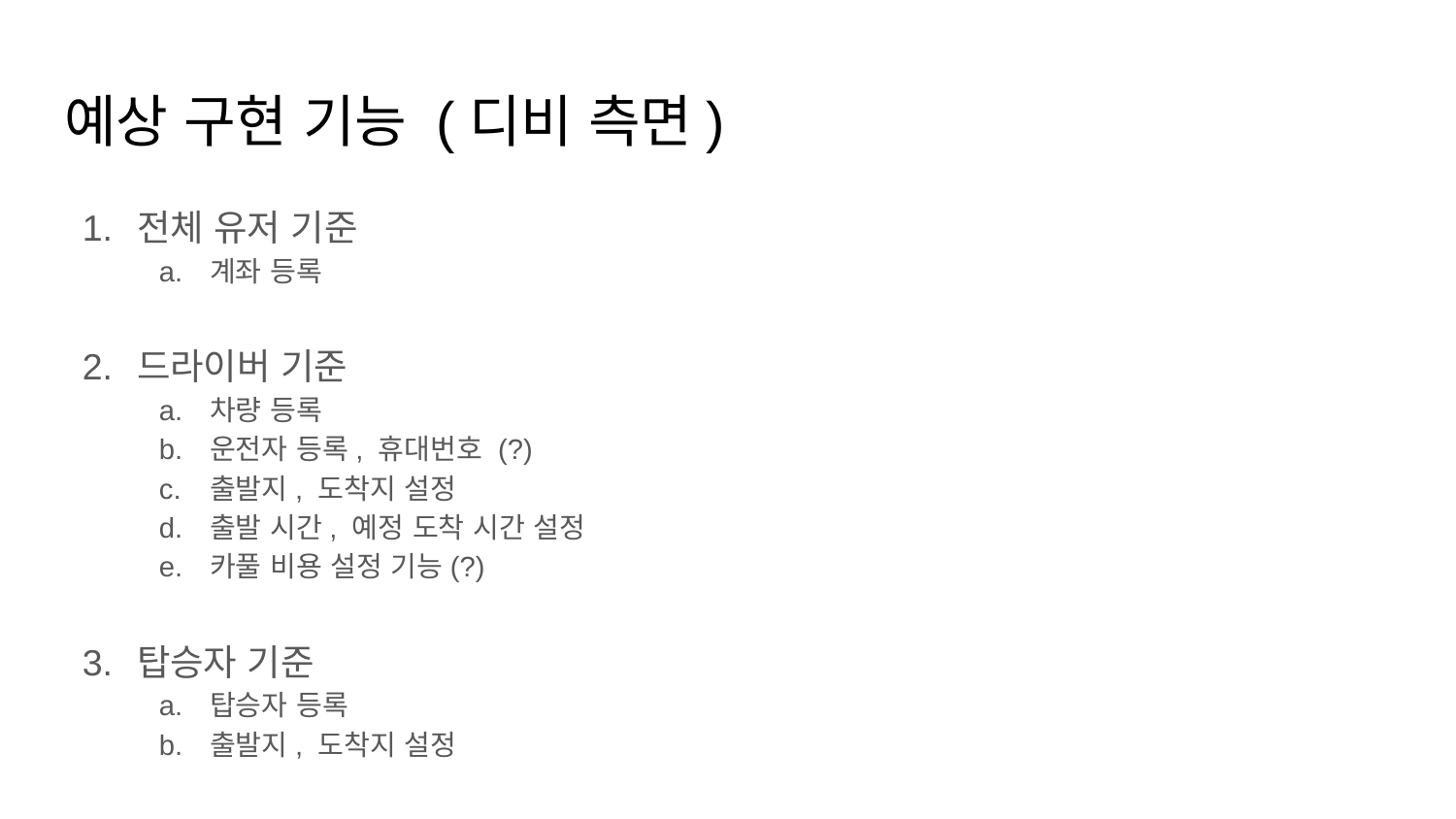

# 예상 구현 기능 (디비 측면)
전체 유저 기준
계좌 등록

드라이버 기준
차량 등록
운전자 등록, 휴대번호 (?)
출발지, 도착지 설정
출발 시간, 예정 도착 시간 설정
카풀 비용 설정 기능(?)

탑승자 기준
탑승자 등록
출발지, 도착지 설정